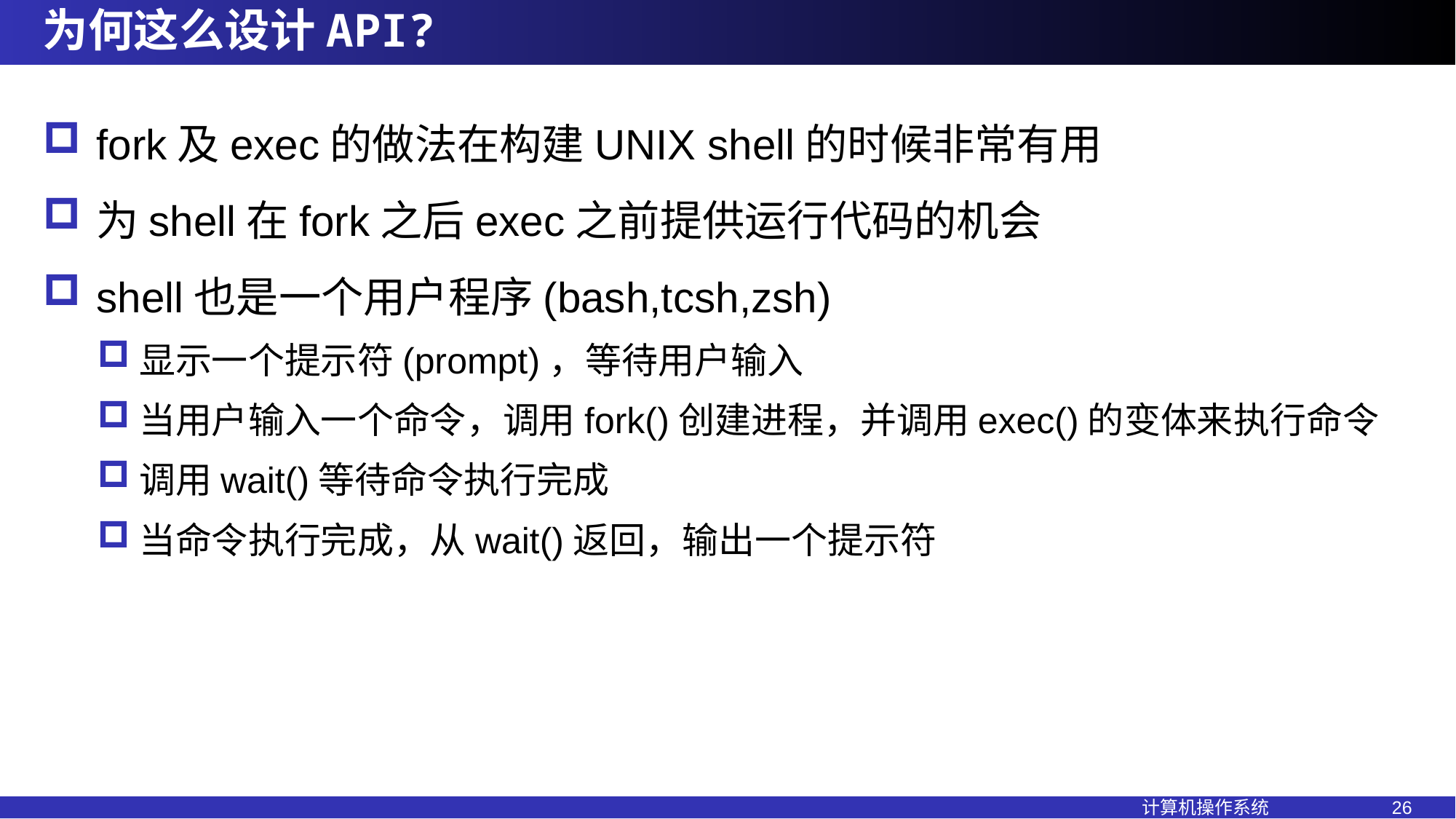

# 为何这么设计API?
fork及exec的做法在构建UNIX shell的时候非常有用
为shell在fork之后exec之前提供运行代码的机会
shell也是一个用户程序(bash,tcsh,zsh)
显示一个提示符(prompt)，等待用户输入
当用户输入一个命令，调用fork()创建进程，并调用exec()的变体来执行命令
调用wait()等待命令执行完成
当命令执行完成，从wait()返回，输出一个提示符

计算机操作系统                     26